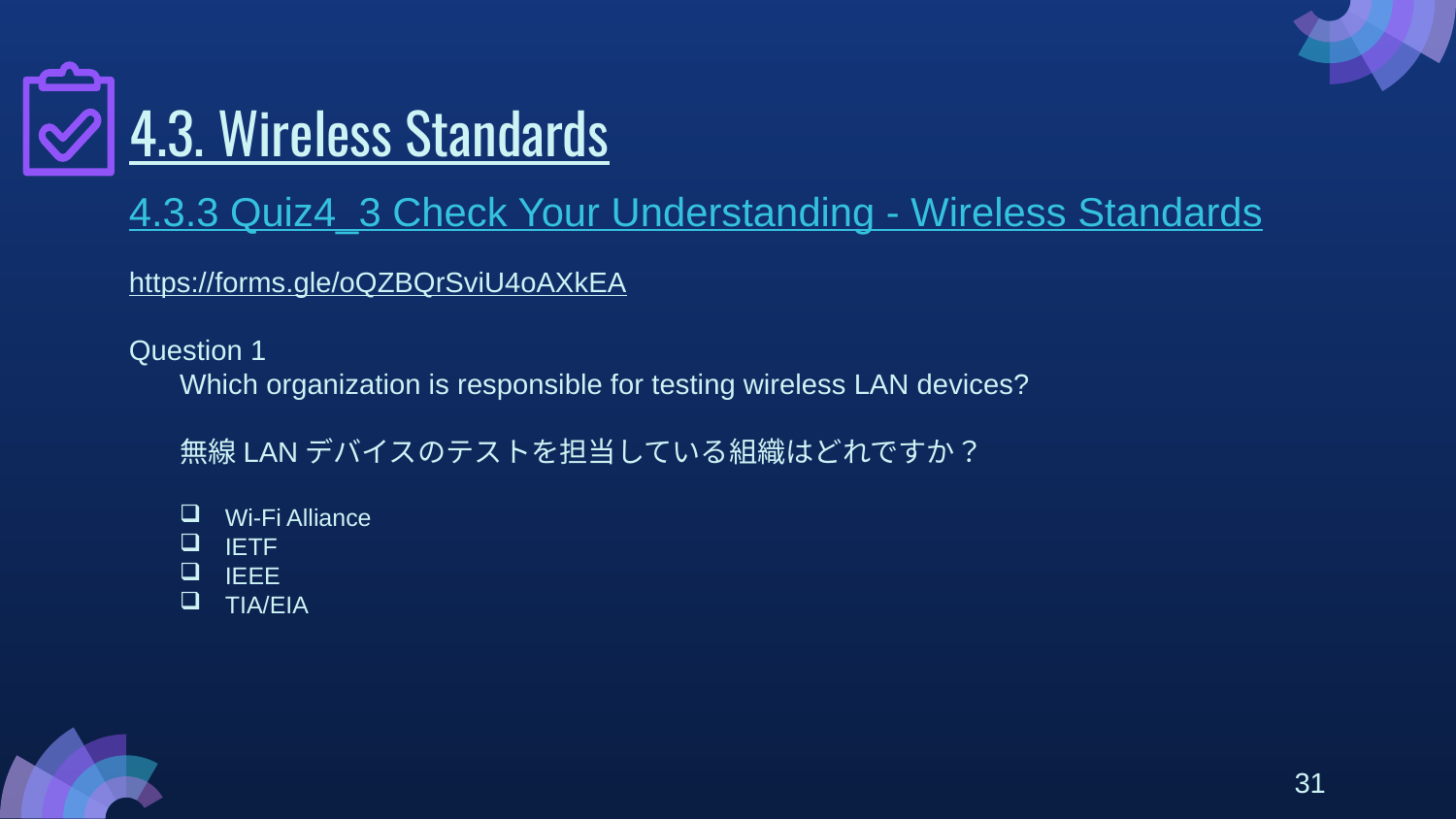

# 4.3. Wireless Standards
4.3.3 Quiz4_3 Check Your Understanding - Wireless Standards
https://forms.gle/oQZBQrSviU4oAXkEA

Question 1
Which organization is responsible for testing wireless LAN devices?

無線LANデバイスのテストを担当している組織はどれですか？

Wi-Fi Alliance
IETF
IEEE
TIA/EIA
31